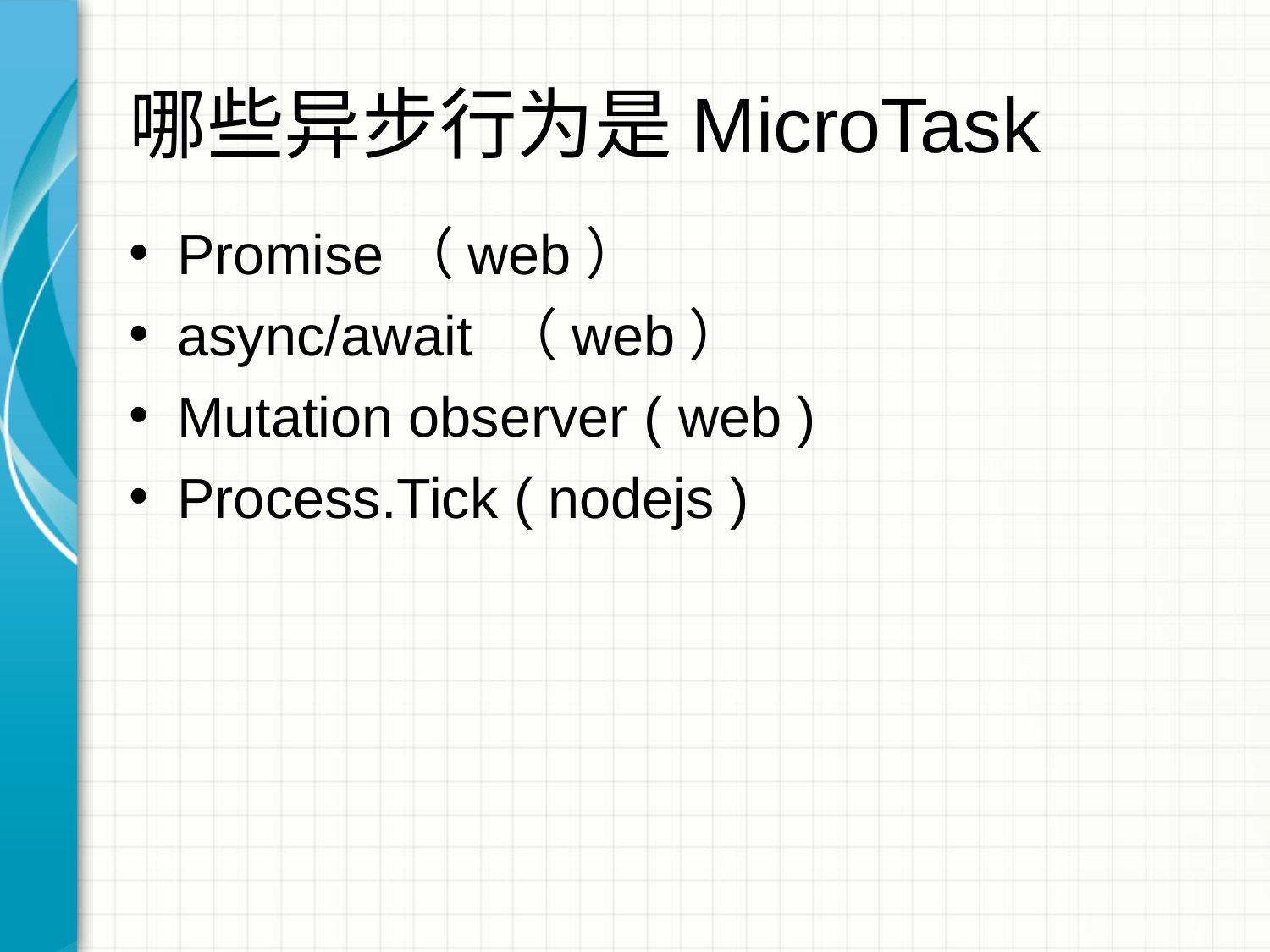

# 哪些异步行为是MicroTask
Promise（web）
async/await （web）
Mutation observer ( web )
Process.Tick ( nodejs )